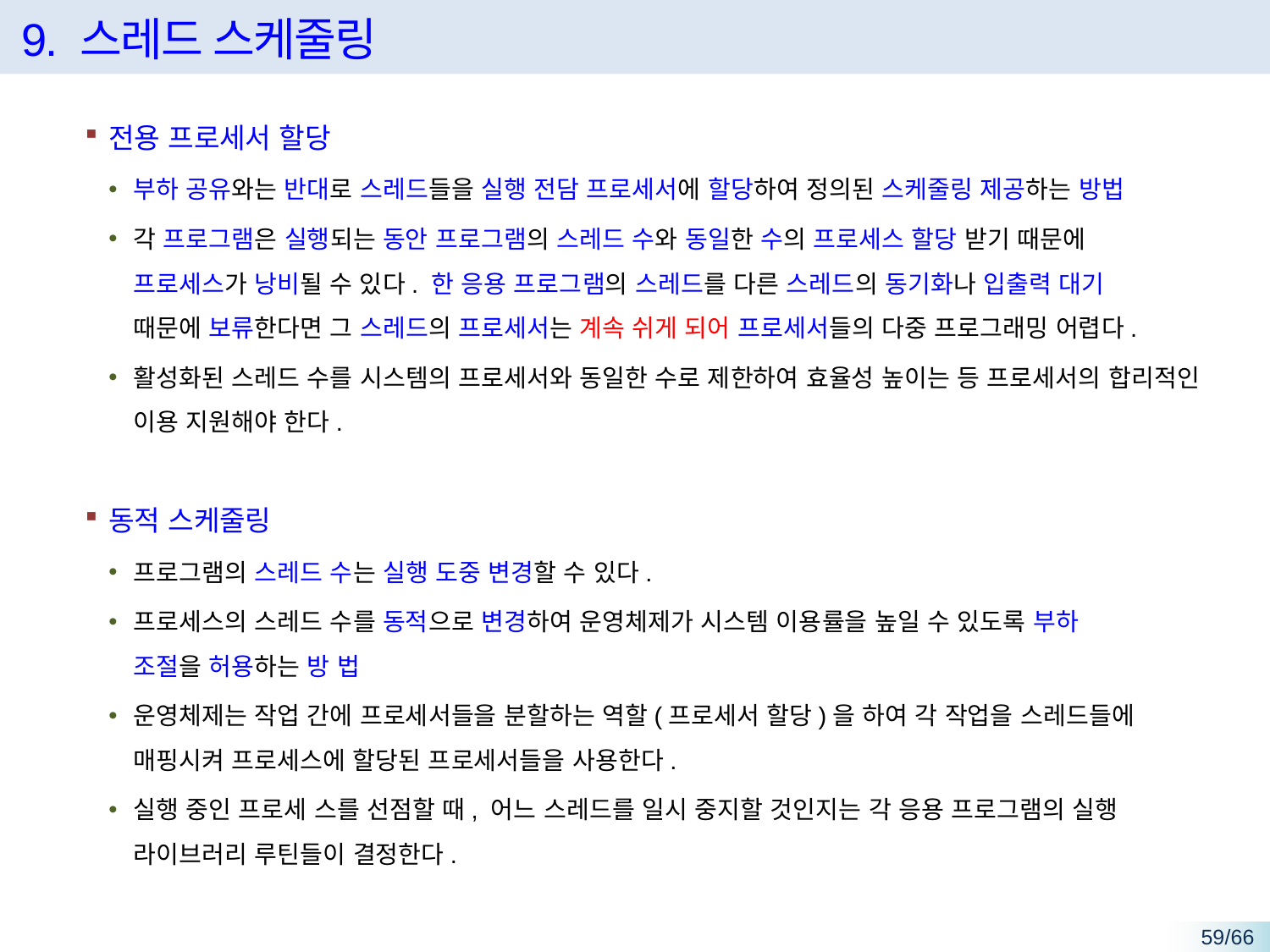

# 9. 스레드 스케줄링
전용 프로세서 할당
부하 공유와는 반대로 스레드들을 실행 전담 프로세서에 할당하여 정의된 스케줄링 제공하는 방법
각 프로그램은 실행되는 동안 프로그램의 스레드 수와 동일한 수의 프로세스 할당 받기 때문에
프로세스가 낭비될 수 있다. 한 응용 프로그램의 스레드를 다른 스레드의 동기화나 입출력 대기
때문에 보류한다면 그 스레드의 프로세서는 계속 쉬게 되어 프로세서들의 다중 프로그래밍 어렵다.
활성화된 스레드 수를 시스템의 프로세서와 동일한 수로 제한하여 효율성 높이는 등 프로세서의 합리적인 이용 지원해야 한다.

동적 스케줄링
프로그램의 스레드 수는 실행 도중 변경할 수 있다.
프로세스의 스레드 수를 동적으로 변경하여 운영체제가 시스템 이용률을 높일 수 있도록 부하
조절을 허용하는 방 법
운영체제는 작업 간에 프로세서들을 분할하는 역할(프로세서 할당)을 하여 각 작업을 스레드들에
매핑시켜 프로세스에 할당된 프로세서들을 사용한다.
실행 중인 프로세 스를 선점할 때, 어느 스레드를 일시 중지할 것인지는 각 응용 프로그램의 실행
라이브러리 루틴들이 결정한다.